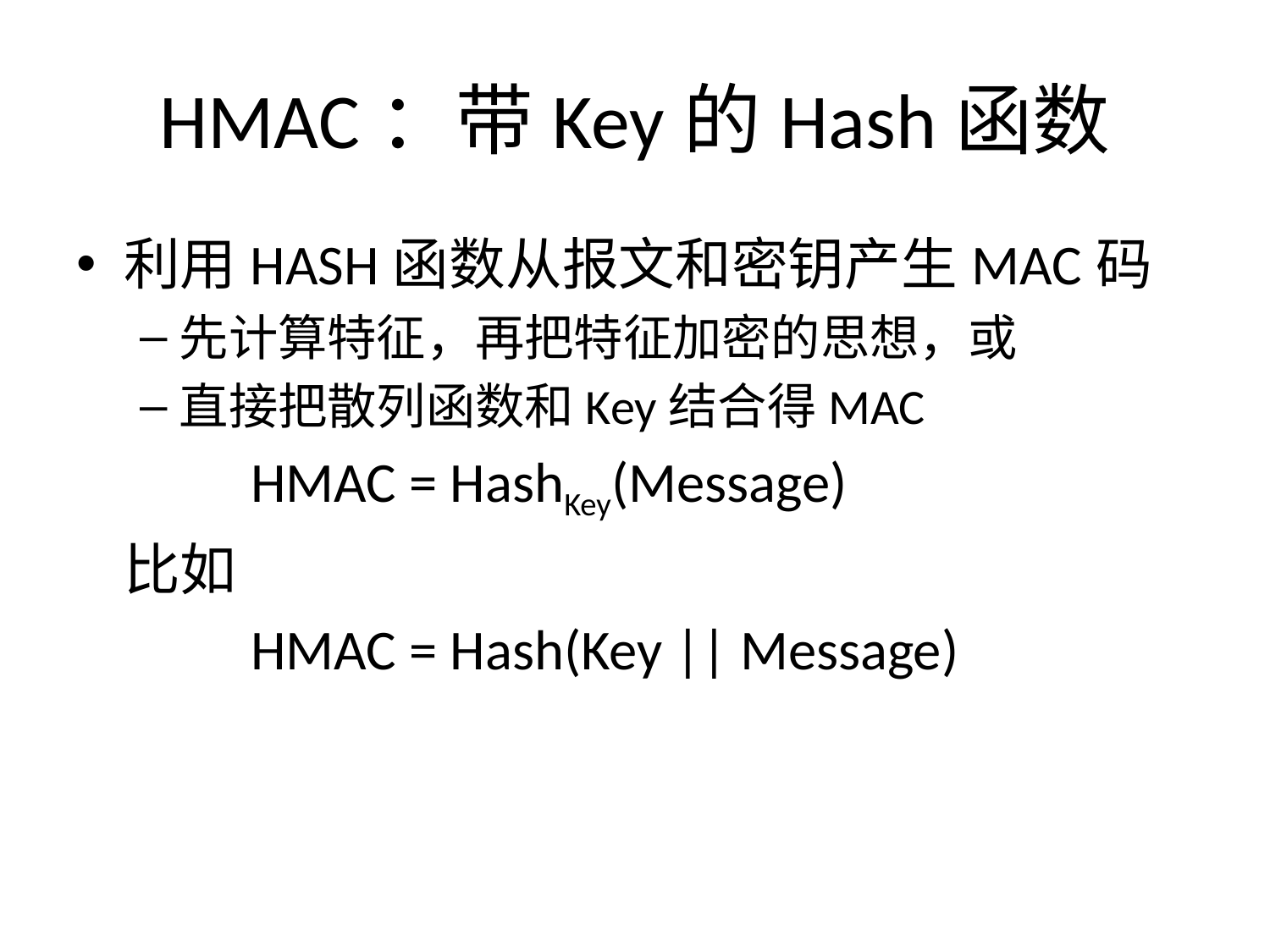

# HMAC：带Key的Hash函数
利用HASH函数从报文和密钥产生MAC码
先计算特征，再把特征加密的思想，或
直接把散列函数和Key结合得MAC
		HMAC = HashKey(Message)
	比如
		HMAC = Hash(Key || Message)